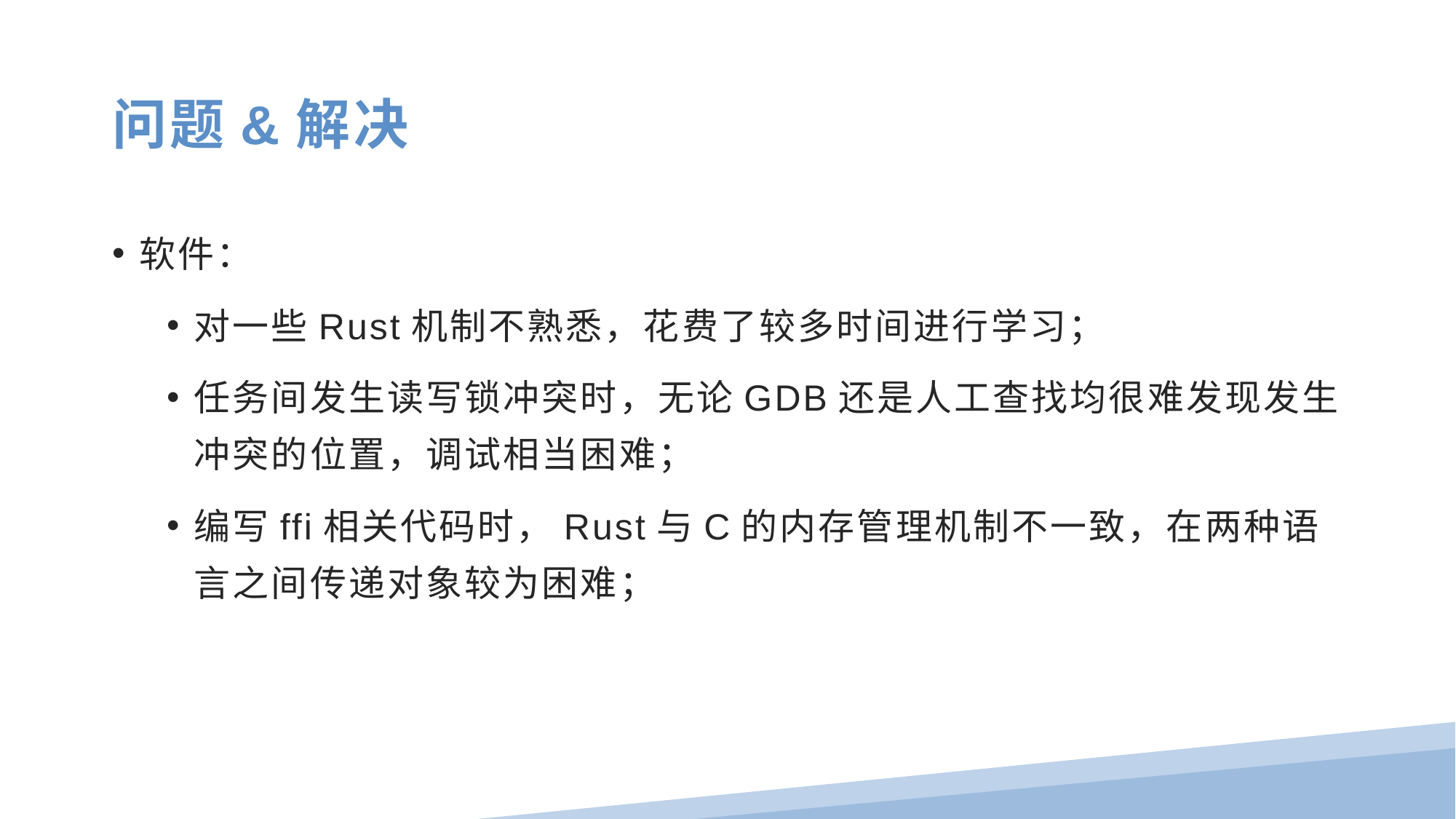

问题&解决
软件：
对一些Rust机制不熟悉，花费了较多时间进行学习；
任务间发生读写锁冲突时，无论GDB还是人工查找均很难发现发生冲突的位置，调试相当困难；
编写ffi相关代码时，Rust与C的内存管理机制不一致，在两种语言之间传递对象较为困难；